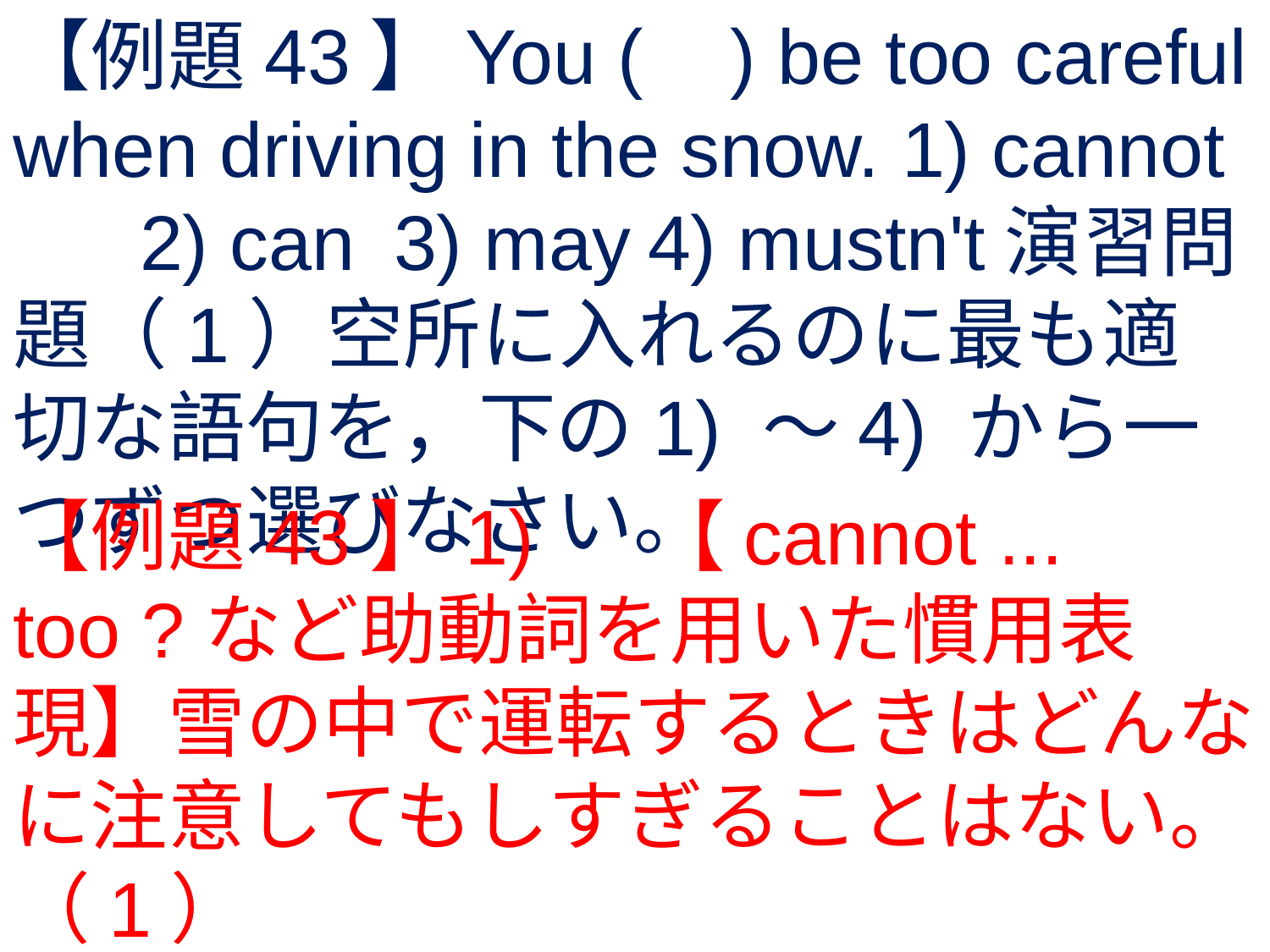

# 【例題43】You (    ) be too careful when driving in the snow.	1) cannot	2) can	3) may	4) mustn't演習問題（1）空所に入れるのに最も適切な語句を，下の1) 〜4) から一つずつ選びなさい。
【例題43】1) 	【cannot ... too ?など助動詞を用いた慣用表現】雪の中で運転するときはどんなに注意してもしすぎることはない。（1）